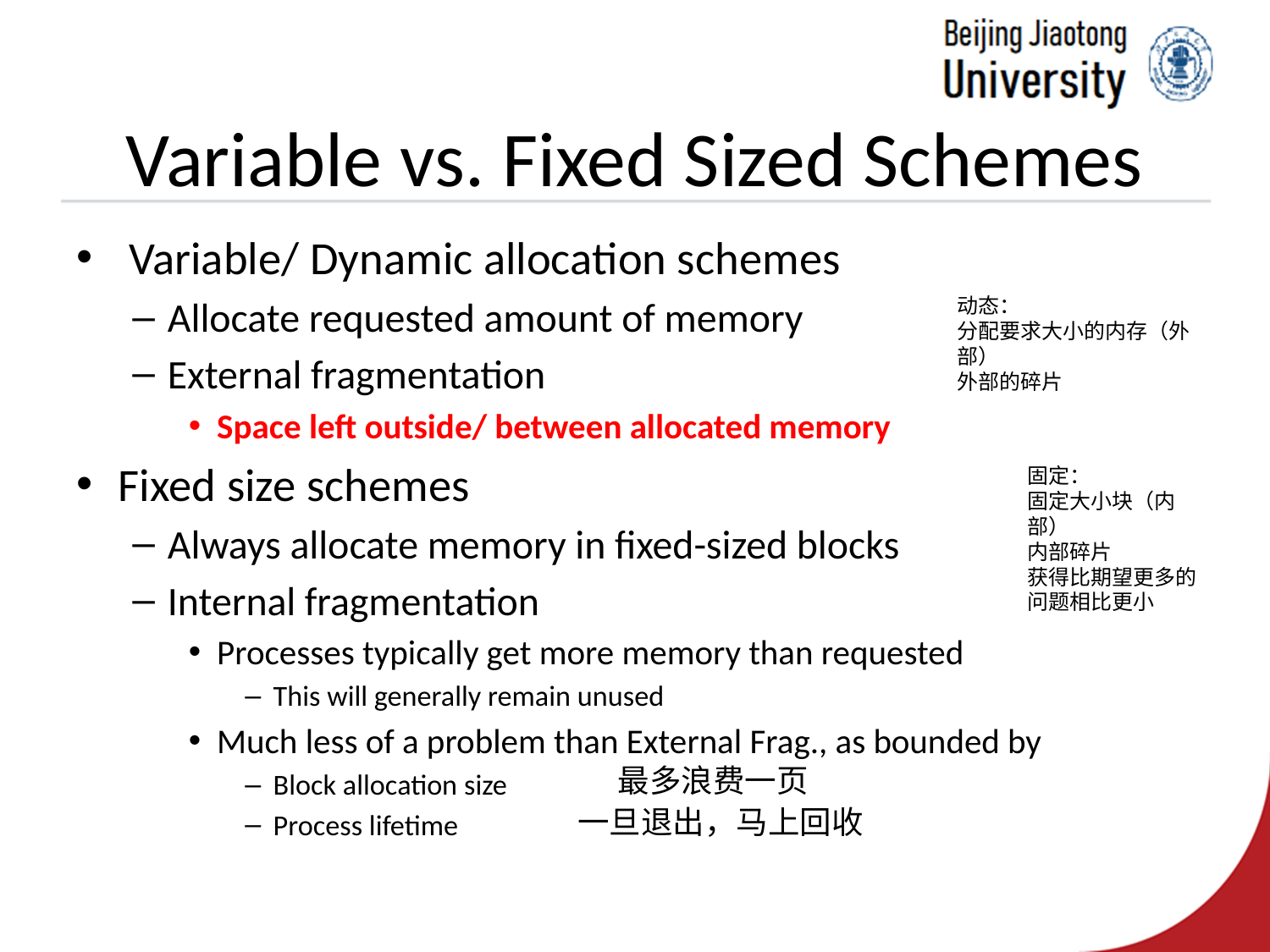

# Variable vs. Fixed Sized Schemes
 Variable/ Dynamic allocation schemes
Allocate requested amount of memory
External fragmentation
Space left outside/ between allocated memory
Fixed size schemes
Always allocate memory in fixed-sized blocks
Internal fragmentation
Processes typically get more memory than requested
This will generally remain unused
Much less of a problem than External Frag., as bounded by
Block allocation size
Process lifetime

动态：
分配要求大小的内存（外部）
外部的碎片

固定：
固定大小块（内部）
内部碎片
获得比期望更多的
问题相比更小
最多浪费一页
一旦退出，马上回收